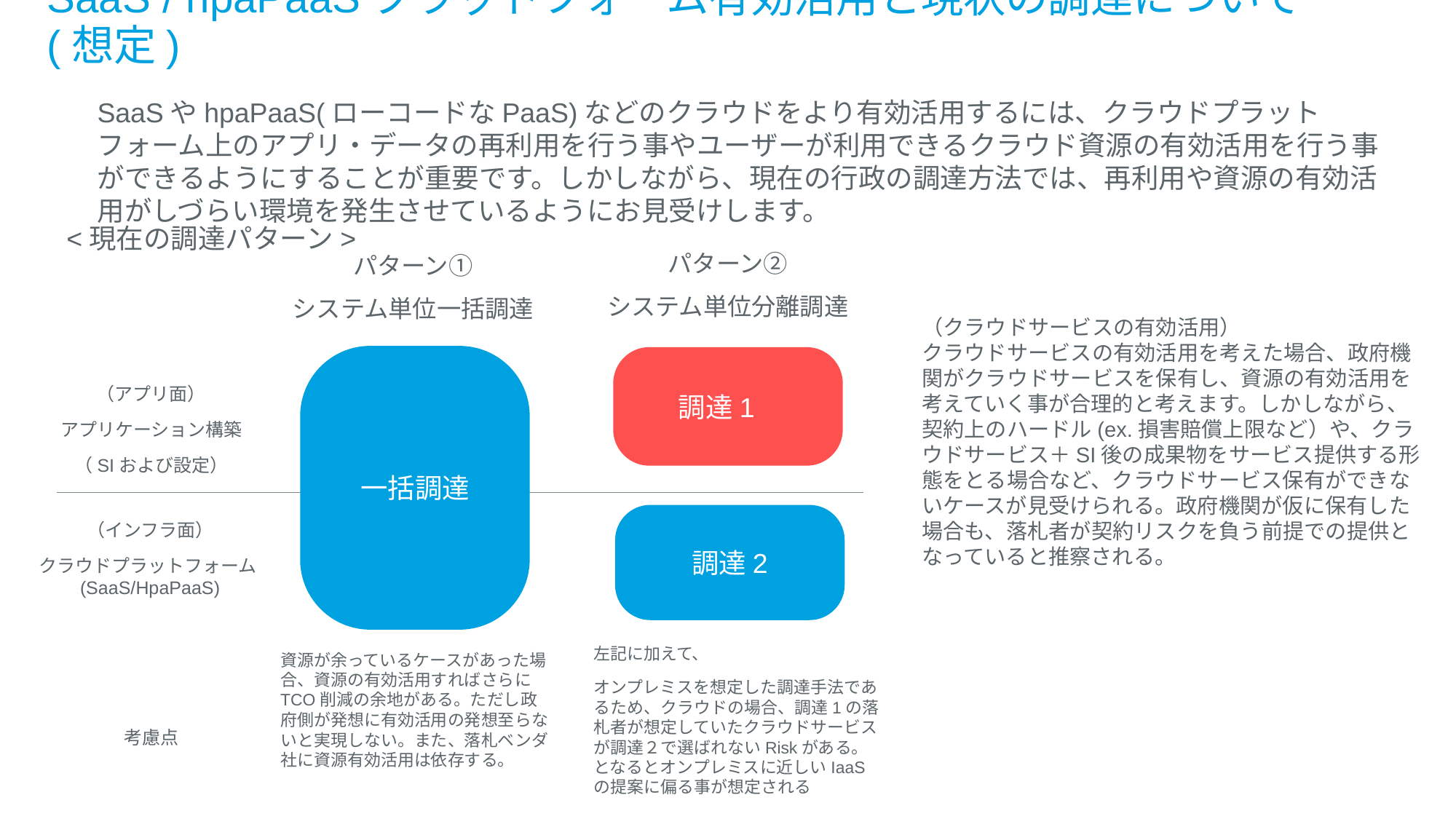

# SaaS / hpaPaaSプラットフォーム有効活用と現状の調達について(想定)
SaaSやhpaPaaS(ローコードなPaaS)などのクラウドをより有効活用するには、クラウドプラットフォーム上のアプリ・データの再利用を行う事やユーザーが利用できるクラウド資源の有効活用を行う事ができるようにすることが重要です。しかしながら、現在の行政の調達方法では、再利用や資源の有効活用がしづらい環境を発生させているようにお見受けします。
<現在の調達パターン>
パターン②
システム単位分離調達
パターン①
システム単位一括調達

（クラウドサービスの有効活用）
クラウドサービスの有効活用を考えた場合、政府機関がクラウドサービスを保有し、資源の有効活用を考えていく事が合理的と考えます。しかしながら、契約上のハードル(ex.損害賠償上限など）や、クラウドサービス＋SI後の成果物をサービス提供する形態をとる場合など、クラウドサービス保有ができないケースが見受けられる。政府機関が仮に保有した場合も、落札者が契約リスクを負う前提での提供となっていると推察される。
一括調達
調達1
（アプリ面）
アプリケーション構築
（SIおよび設定）
調達2
（インフラ面）
クラウドプラットフォーム(SaaS/HpaPaaS)
左記に加えて、
オンプレミスを想定した調達手法であるため、クラウドの場合、調達1の落札者が想定していたクラウドサービスが調達２で選ばれないRiskがある。となるとオンプレミスに近しいIaaSの提案に偏る事が想定される
資源が余っているケースがあった場合、資源の有効活用すればさらにTCO削減の余地がある。ただし政府側が発想に有効活用の発想至らないと実現しない。また、落札ベンダ社に資源有効活用は依存する。
考慮点